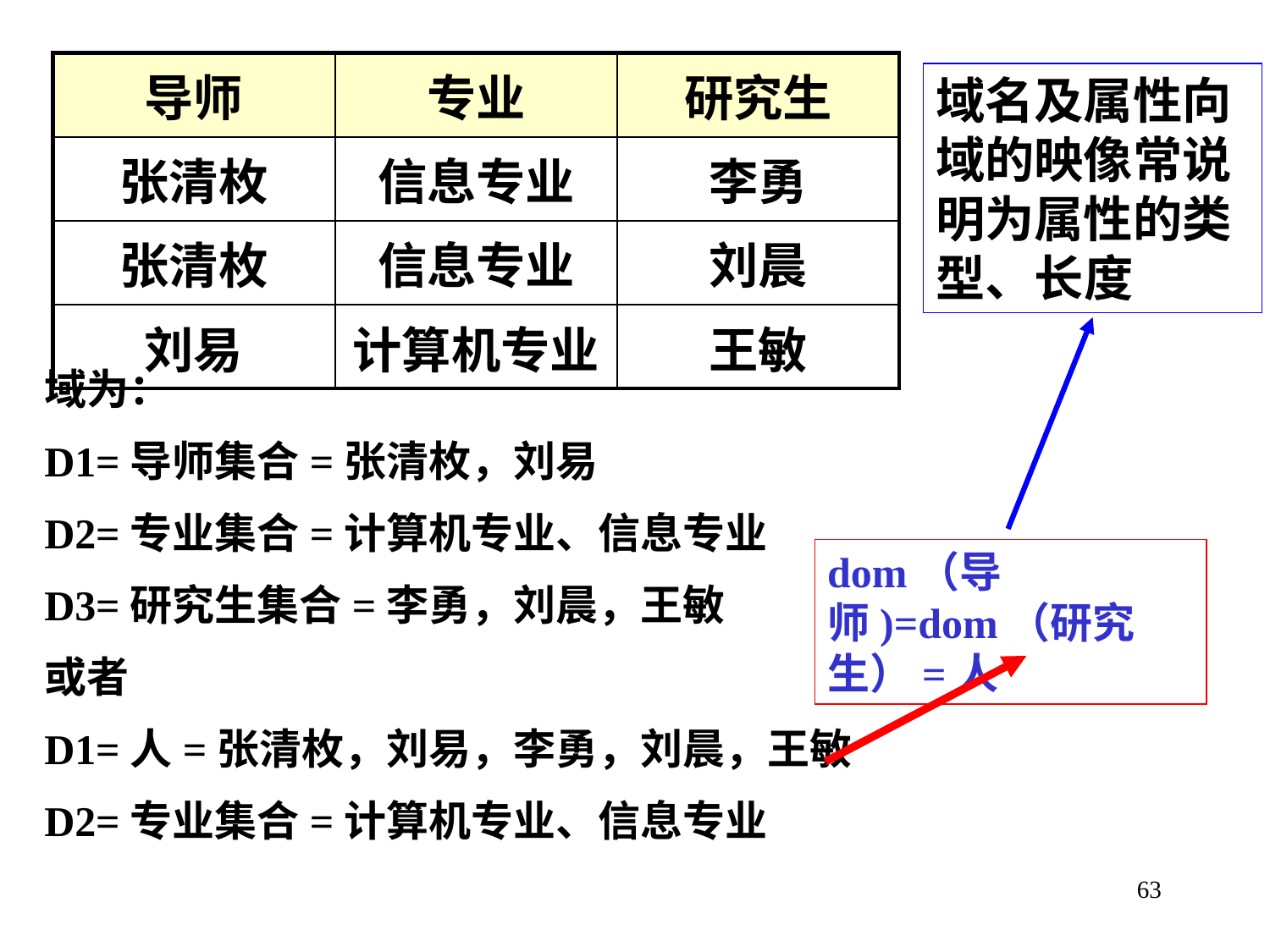

| 导师 | 专业 | 研究生 |
| --- | --- | --- |
| 张清枚 | 信息专业 | 李勇 |
| 张清枚 | 信息专业 | 刘晨 |
| 刘易 | 计算机专业 | 王敏 |
域名及属性向域的映像常说明为属性的类型、长度

域为：
D1=导师集合=张清枚，刘易
D2=专业集合=计算机专业、信息专业
D3=研究生集合=李勇，刘晨，王敏
或者
D1=人=张清枚，刘易，李勇，刘晨，王敏
D2=专业集合=计算机专业、信息专业
dom（导师)=dom（研究生）=人

63